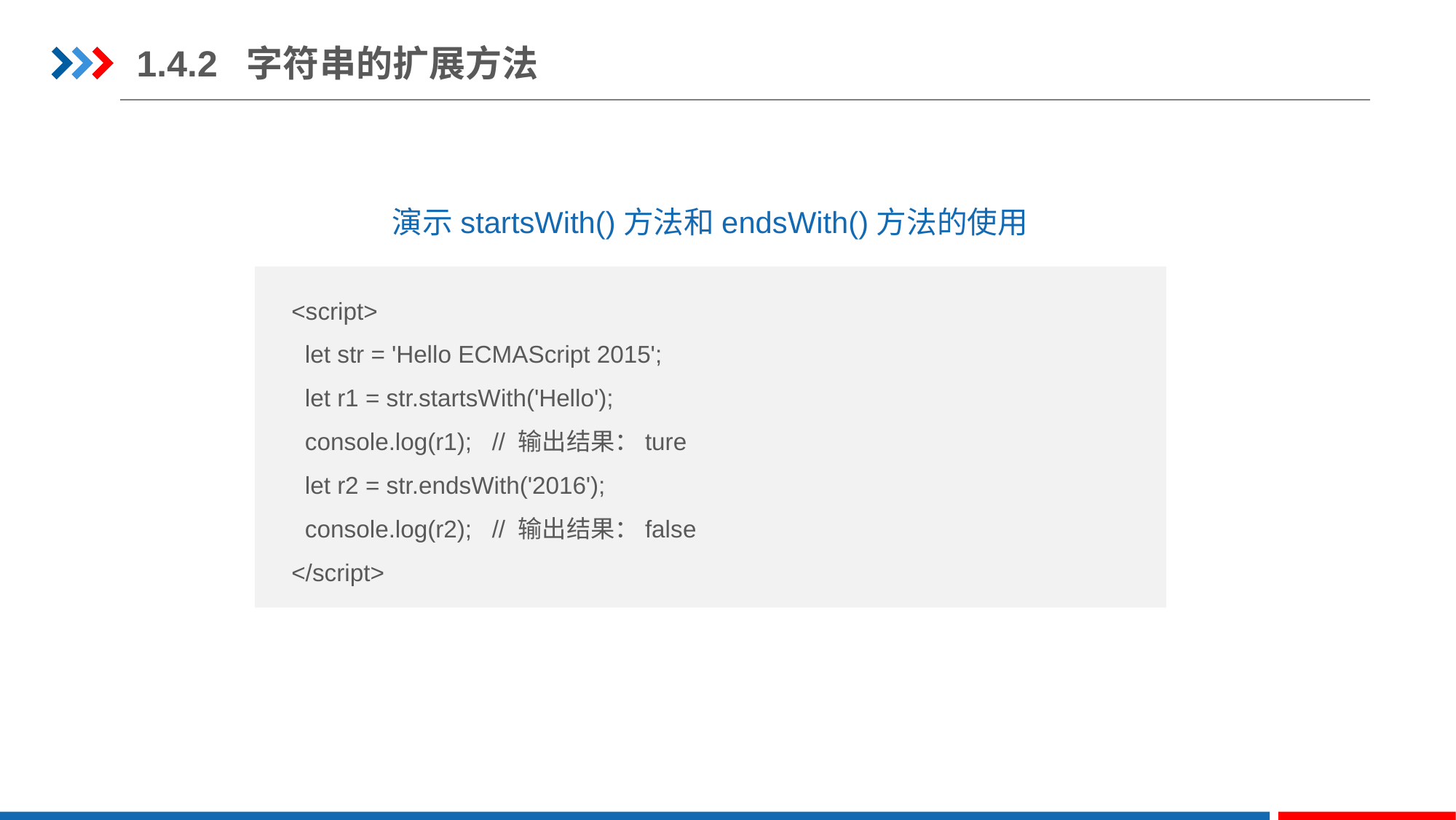

1.4.2  字符串的扩展方法
演示startsWith()方法和endsWith()方法的使用

<script>
  let str = 'Hello ECMAScript 2015';
  let r1 = str.startsWith('Hello');
  console.log(r1);   // 输出结果：ture
  let r2 = str.endsWith('2016');
  console.log(r2);   // 输出结果：false
</script>